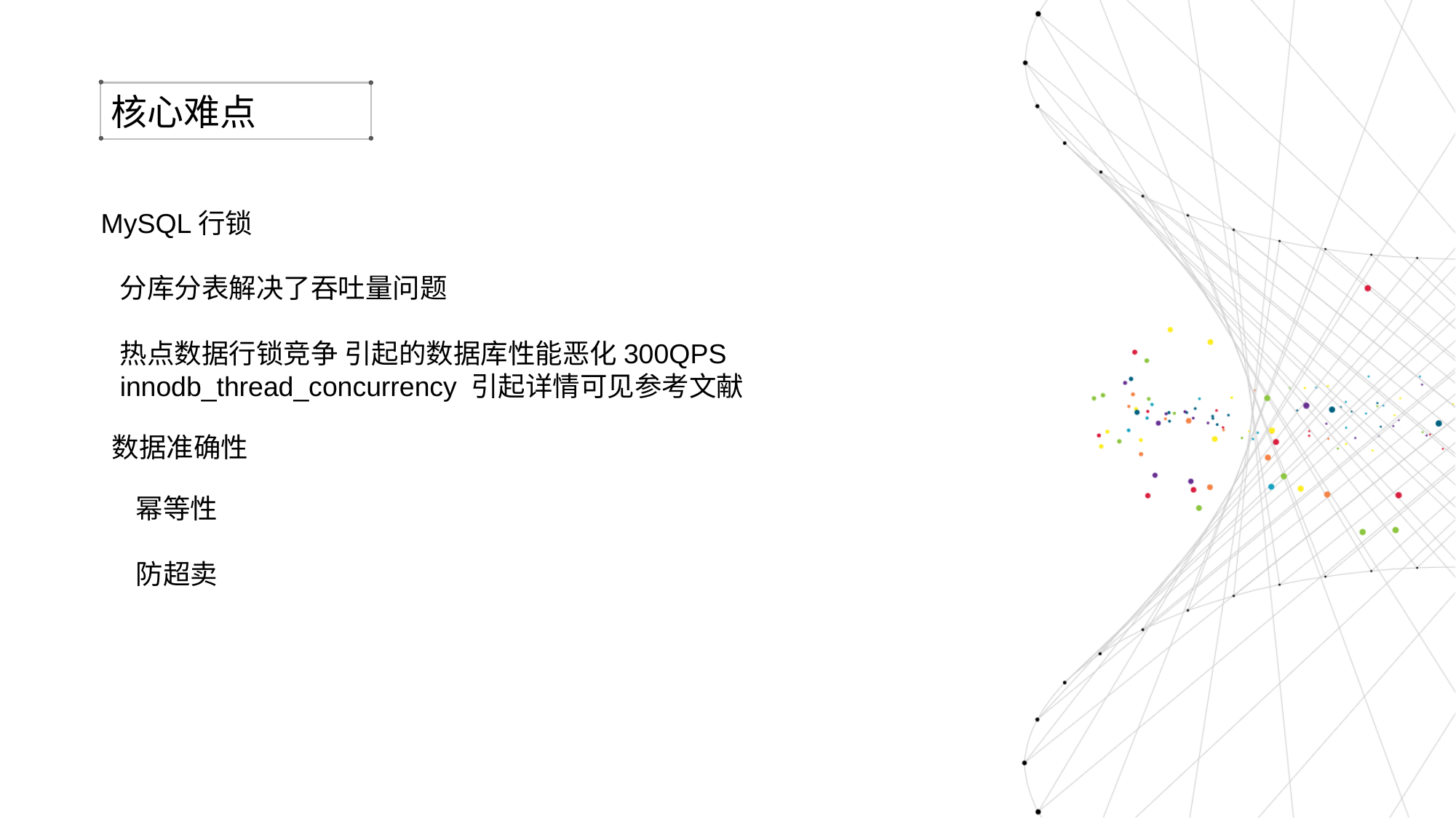

核心难点

MySQL行锁
分库分表解决了吞吐量问题

热点数据行锁竞争 引起的数据库性能恶化300QPS
innodb_thread_concurrency 引起详情可见参考文献

数据准确性
幂等性

防超卖